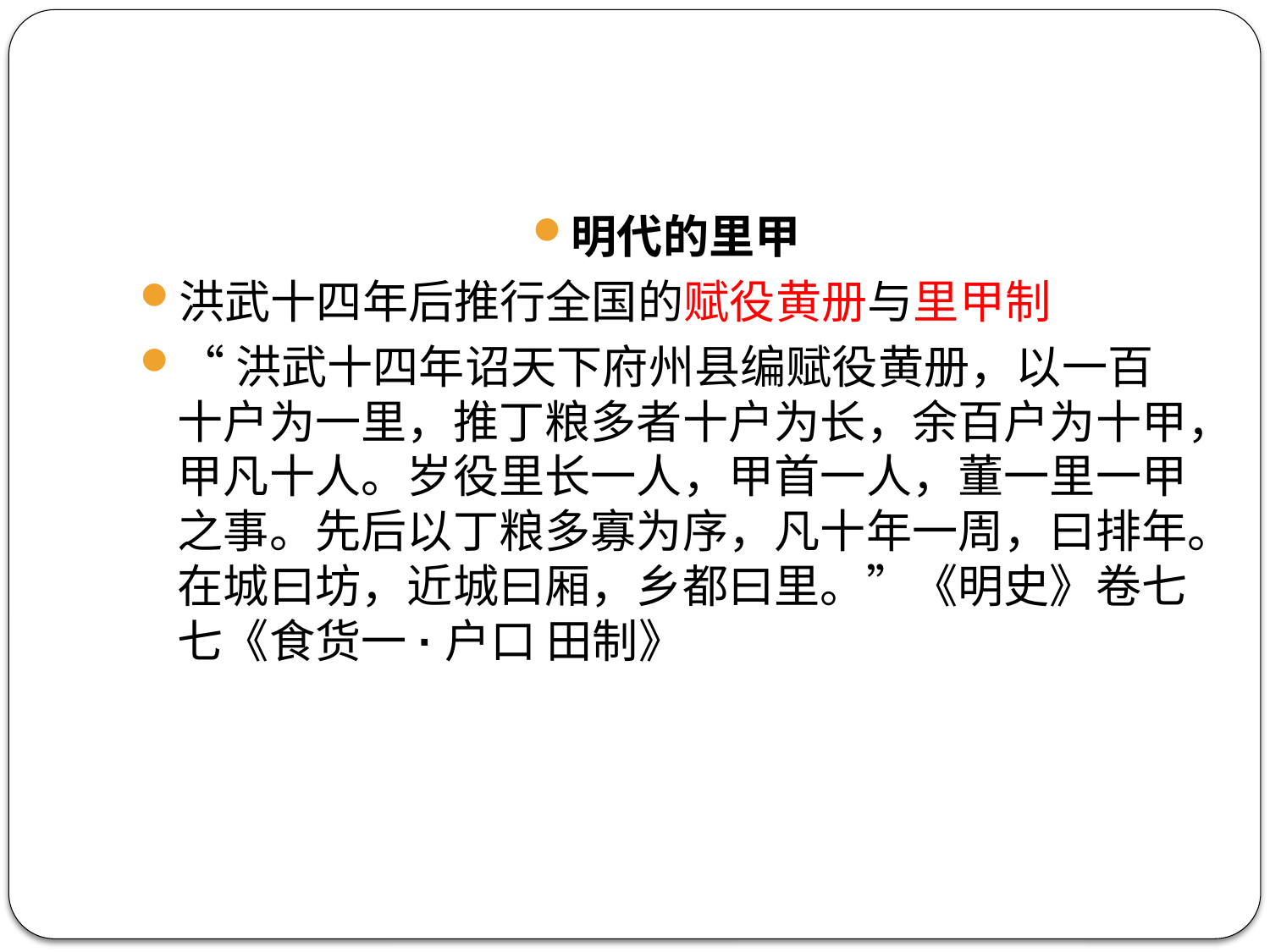

#
明代的里甲
洪武十四年后推行全国的赋役黄册与里甲制
“洪武十四年诏天下府州县编赋役黄册，以一百十户为一里，推丁粮多者十户为长，余百户为十甲，甲凡十人。岁役里长一人，甲首一人，董一里一甲之事。先后以丁粮多寡为序，凡十年一周，曰排年。在城曰坊，近城曰厢，乡都曰里。”《明史》卷七七《食货一·户口 田制》